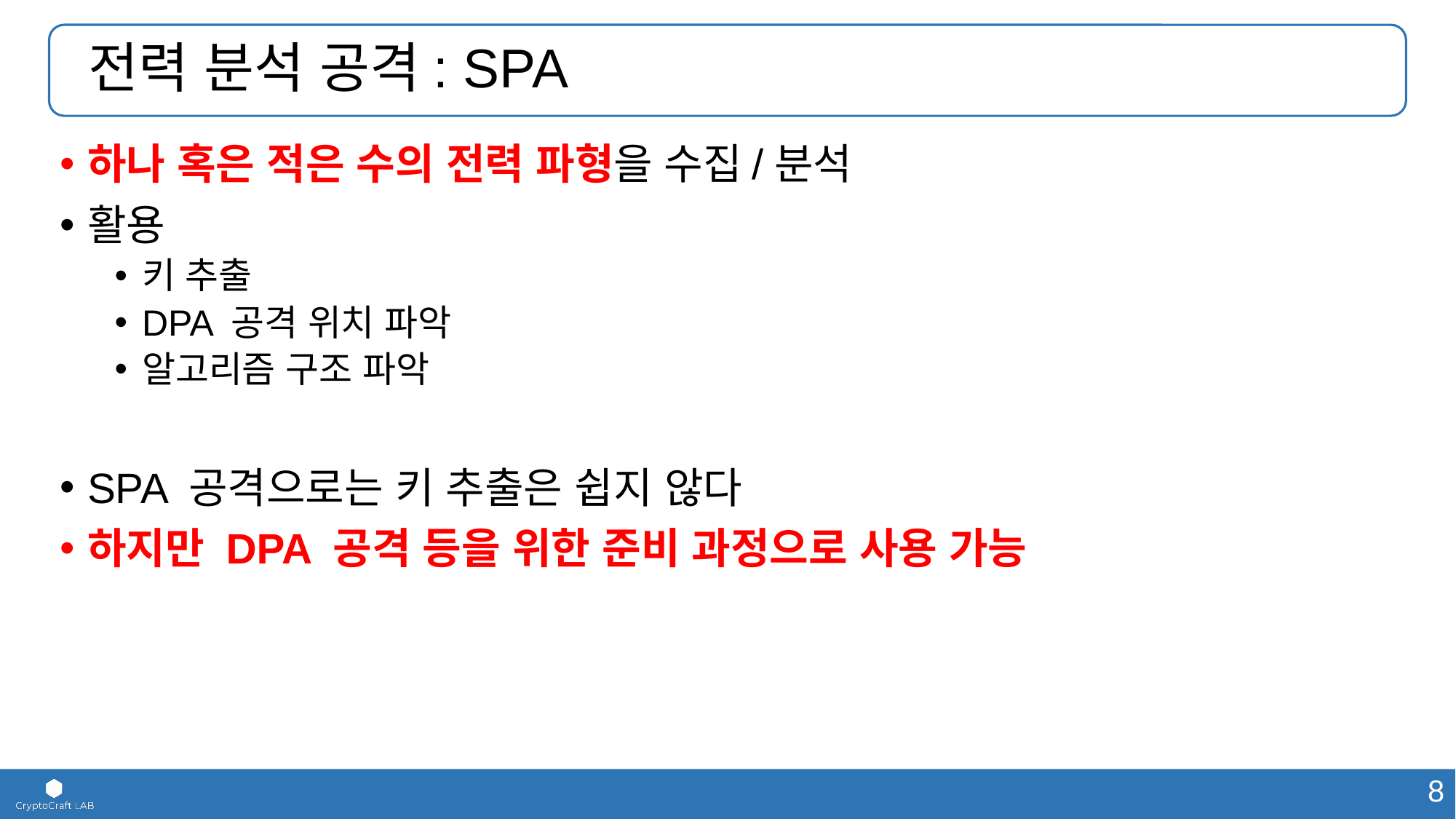

# 전력 분석 공격: SPA
하나 혹은 적은 수의 전력 파형을 수집/분석
활용
키 추출
DPA 공격 위치 파악
알고리즘 구조 파악

SPA 공격으로는 키 추출은 쉽지 않다
하지만 DPA 공격 등을 위한 준비 과정으로 사용 가능